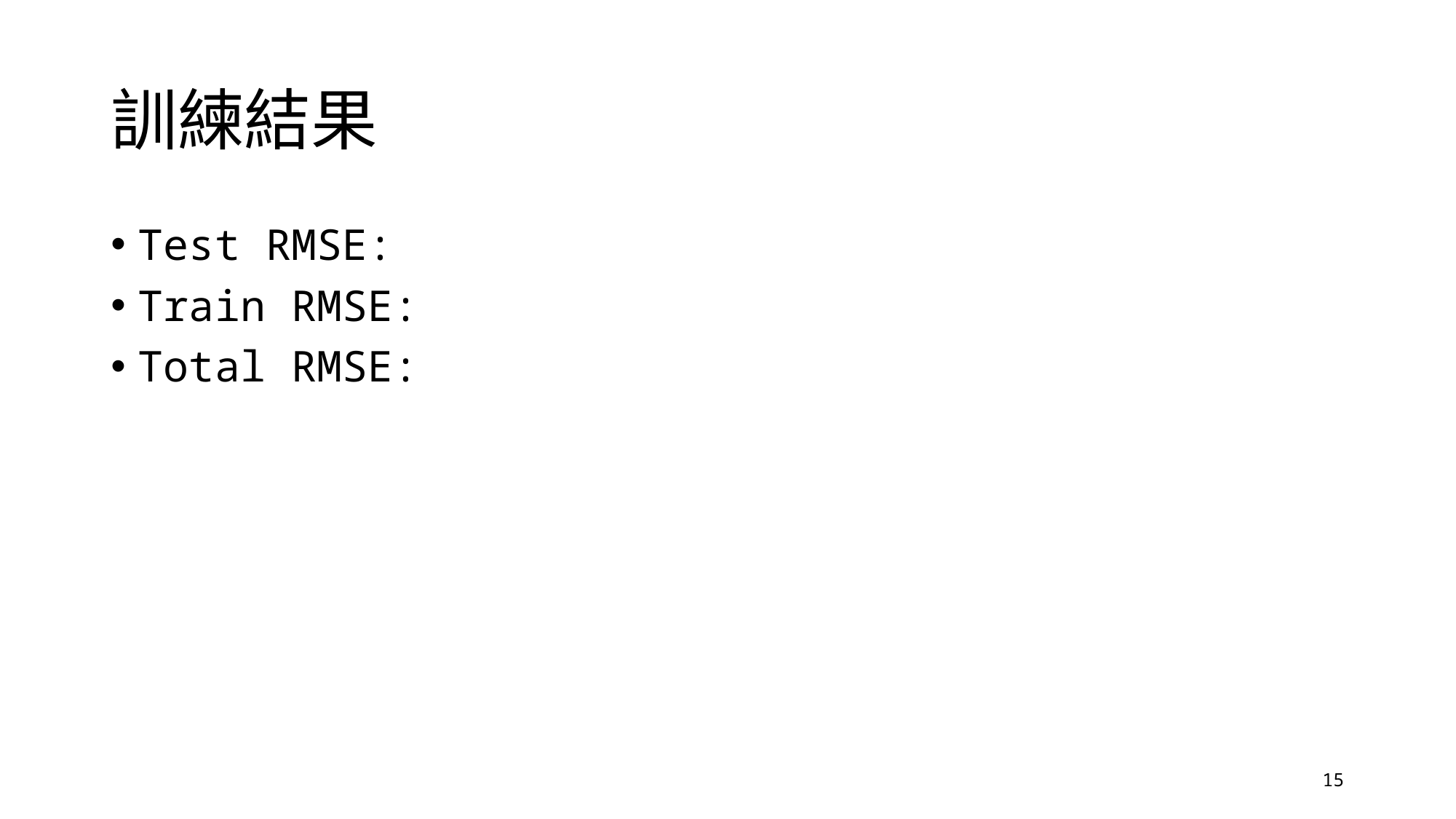

# 訓練結果
Test RMSE:
Train RMSE:
Total RMSE:
15